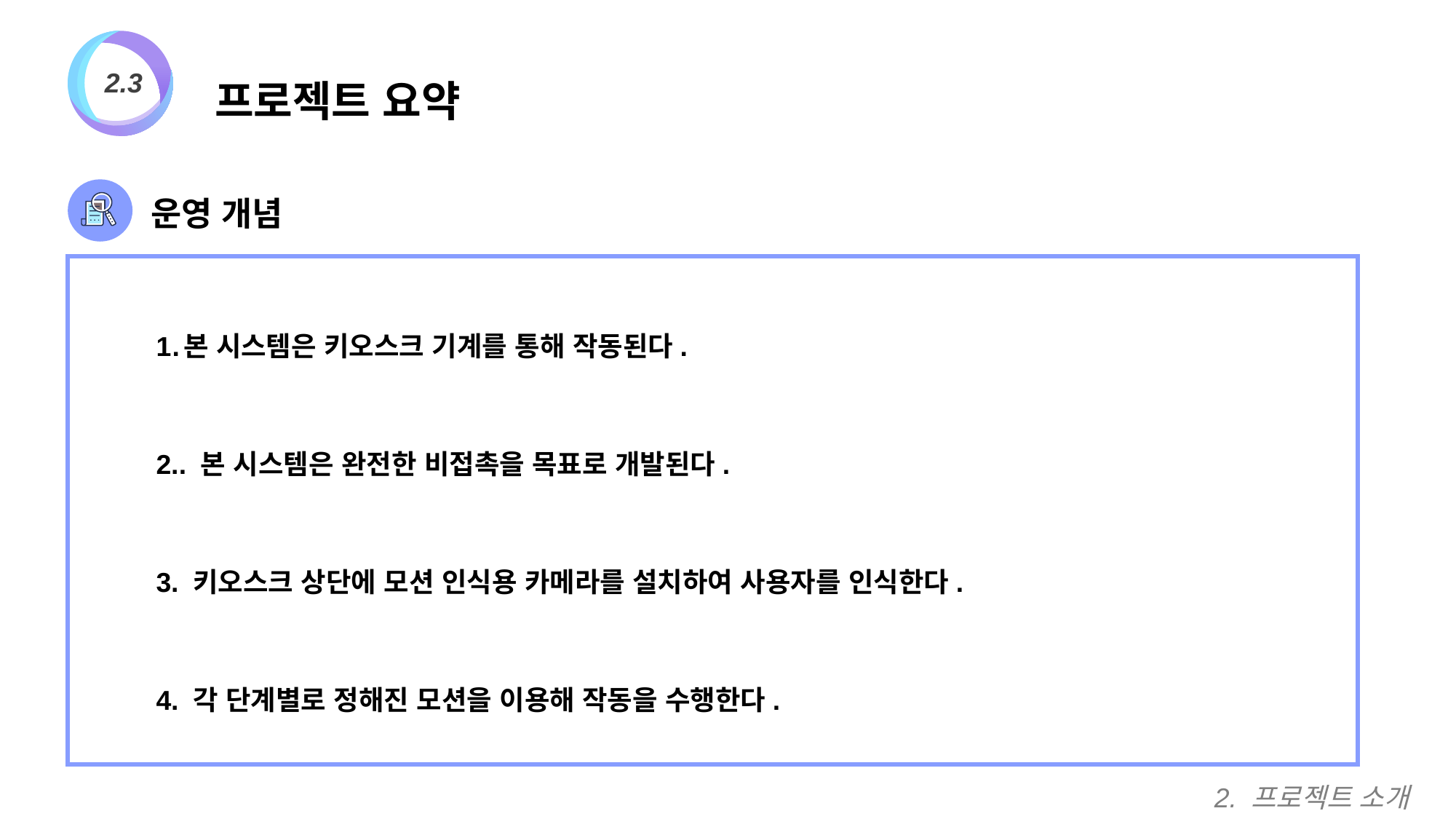

프로젝트 요약
2.3

운영 개념

본 시스템은 키오스크 기계를 통해 작동된다.

2.. 본 시스템은 완전한 비접촉을 목표로 개발된다.

3. 키오스크 상단에 모션 인식용 카메라를 설치하여 사용자를 인식한다.

4. 각 단계별로 정해진 모션을 이용해 작동을 수행한다.

2. 프로젝트 소개